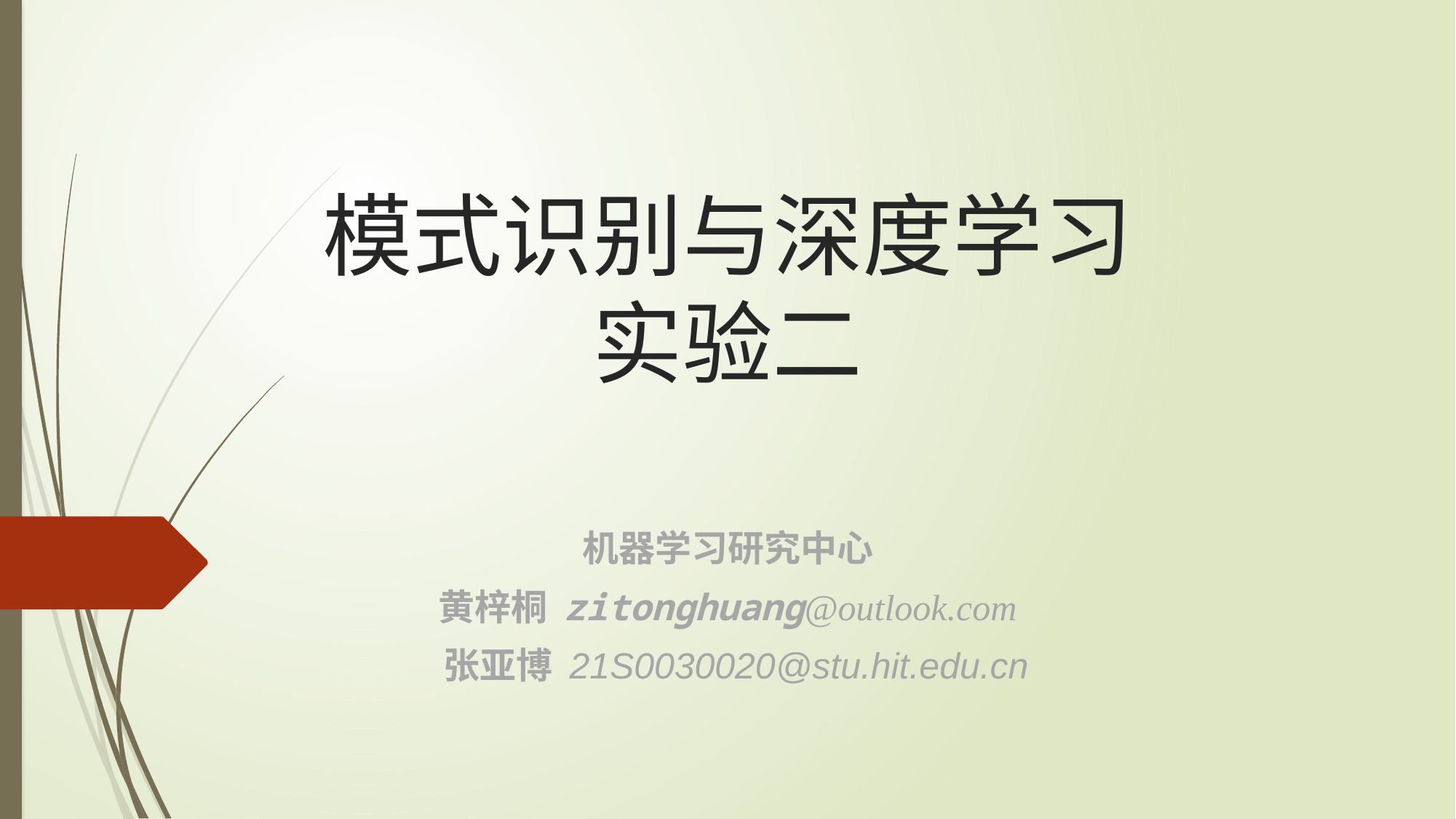

# 模式识别与深度学习 实验二
机器学习研究中心
黄梓桐 zitonghuang@outlook.com
 张亚博 21S0030020@stu.hit.edu.cn